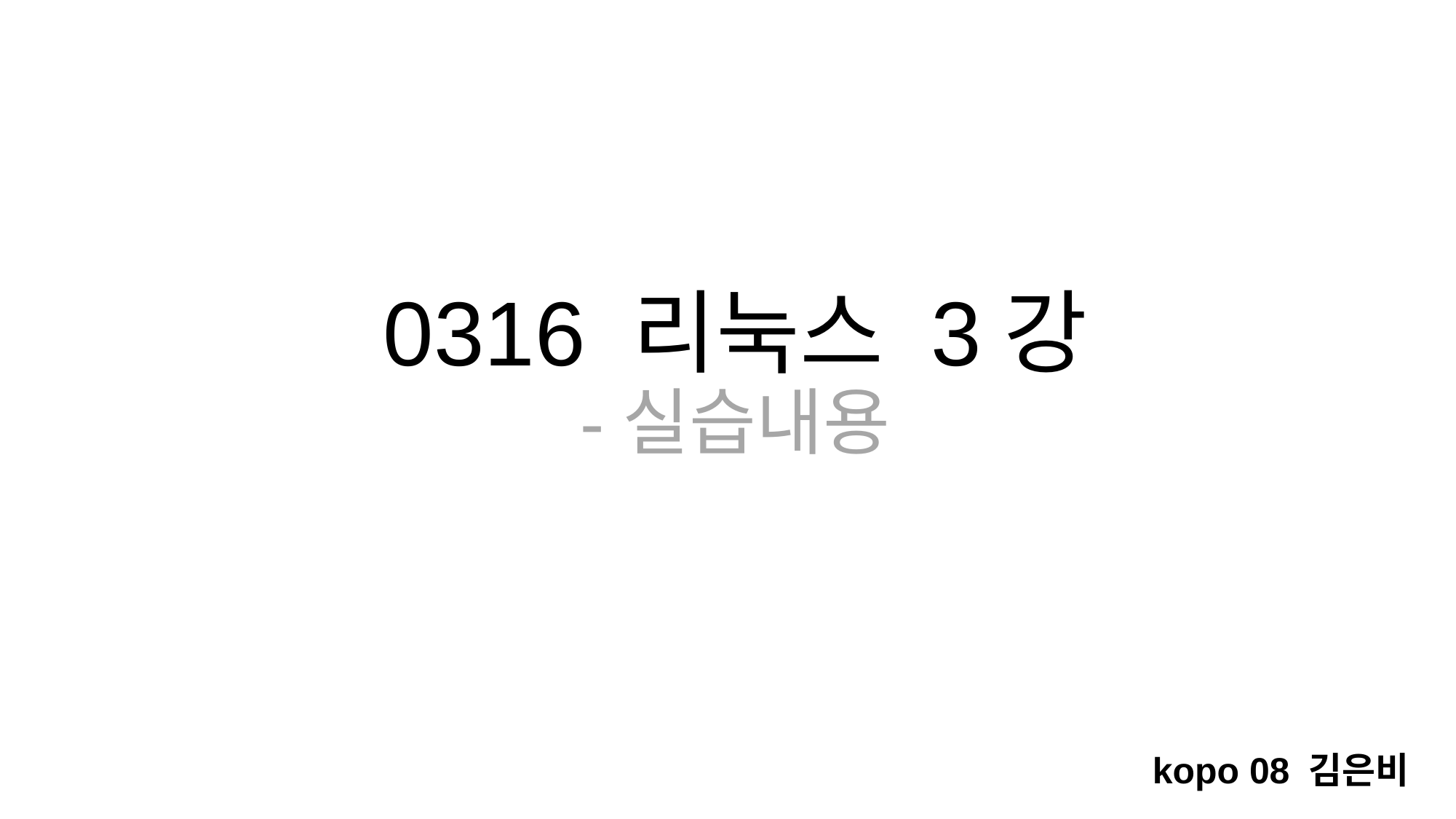

# 0316 리눅스 3강 -실습내용
kopo 08 김은비